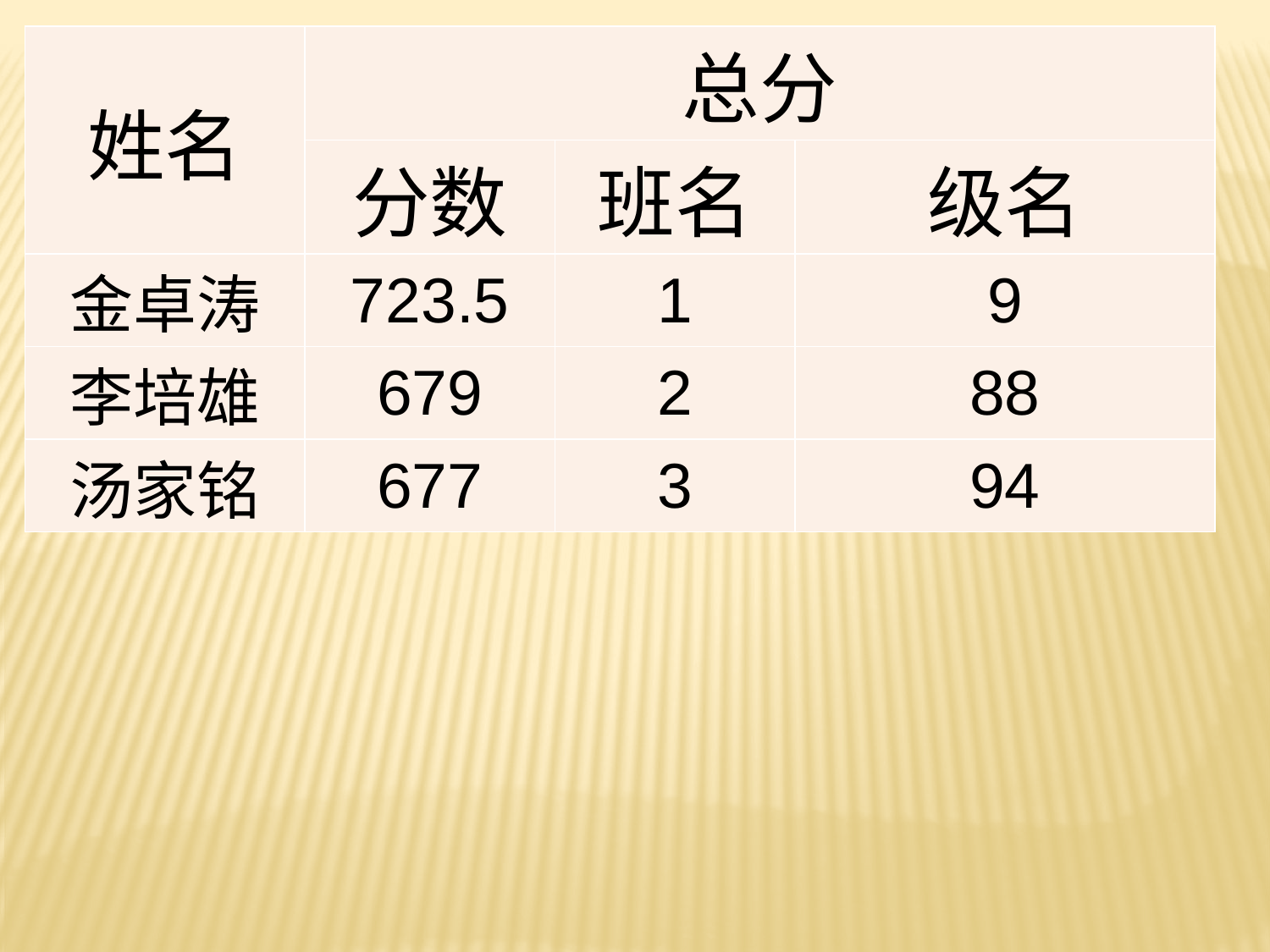

| 姓名 | 总分 |  |  |
| --- | --- | --- | --- |
|  | 分数 | 班名 | 级名 |
| 金卓涛 | 723.5 | 1 | 9 |
| 李培雄 | 679 | 2 | 88 |
| 汤家铭 | 677 | 3 | 94 |